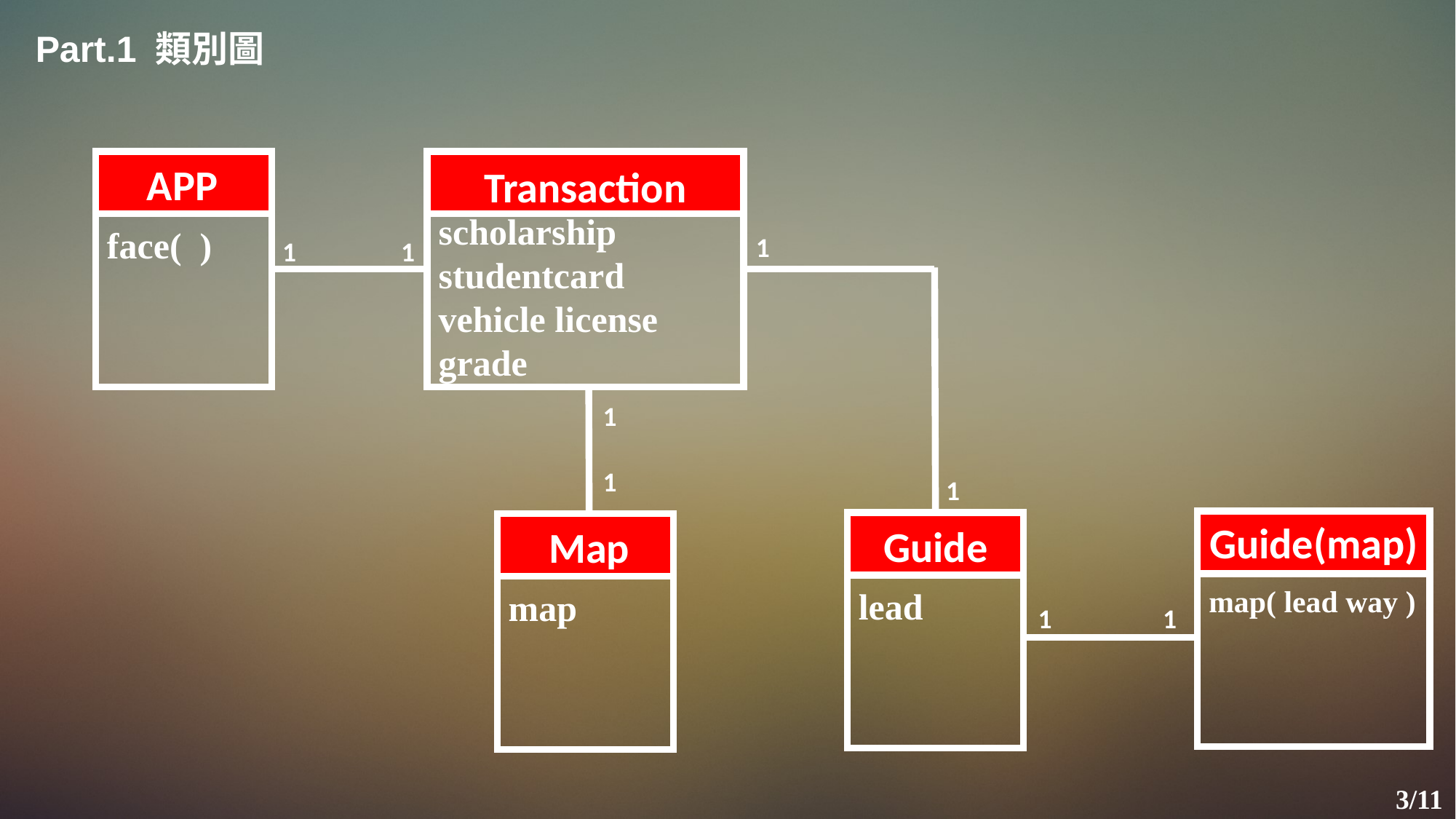

Part.1 類別圖

Transaction
scholarship
studentcard
vehicle license
grade

APP
face(  )

1
1                 1
1

1
1
Guide(map)

map( lead way )

Guide
lead

Map
map

1                  1
3/11